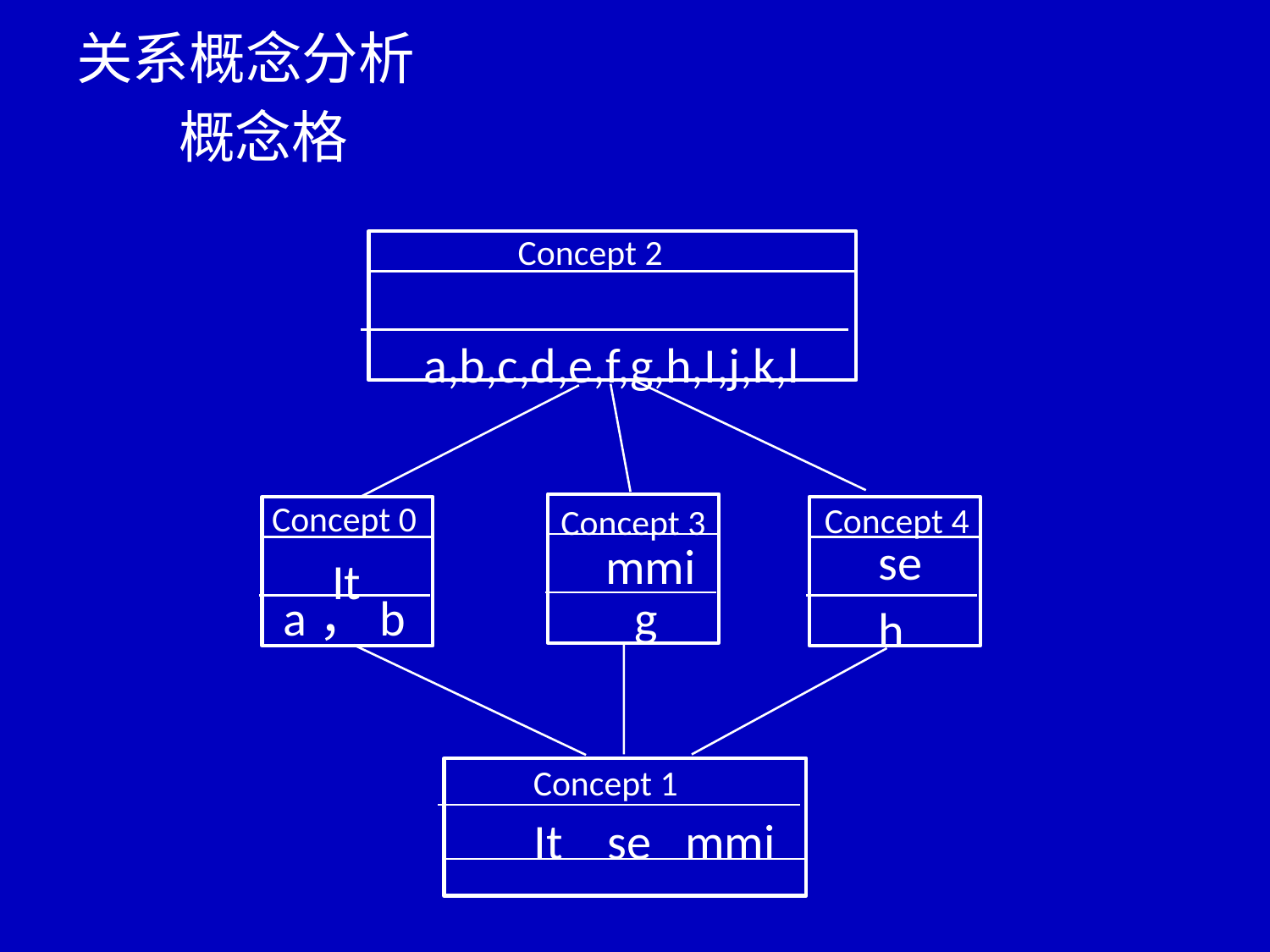

关系概念分析
       概念格
Concept 2

a,b,c,d,e,f,g,h,I,j,k,l

Concept 0

It
a，b
Concept 4

se
h
Concept 3

mmi
g

Concept 1

It    se   mmi